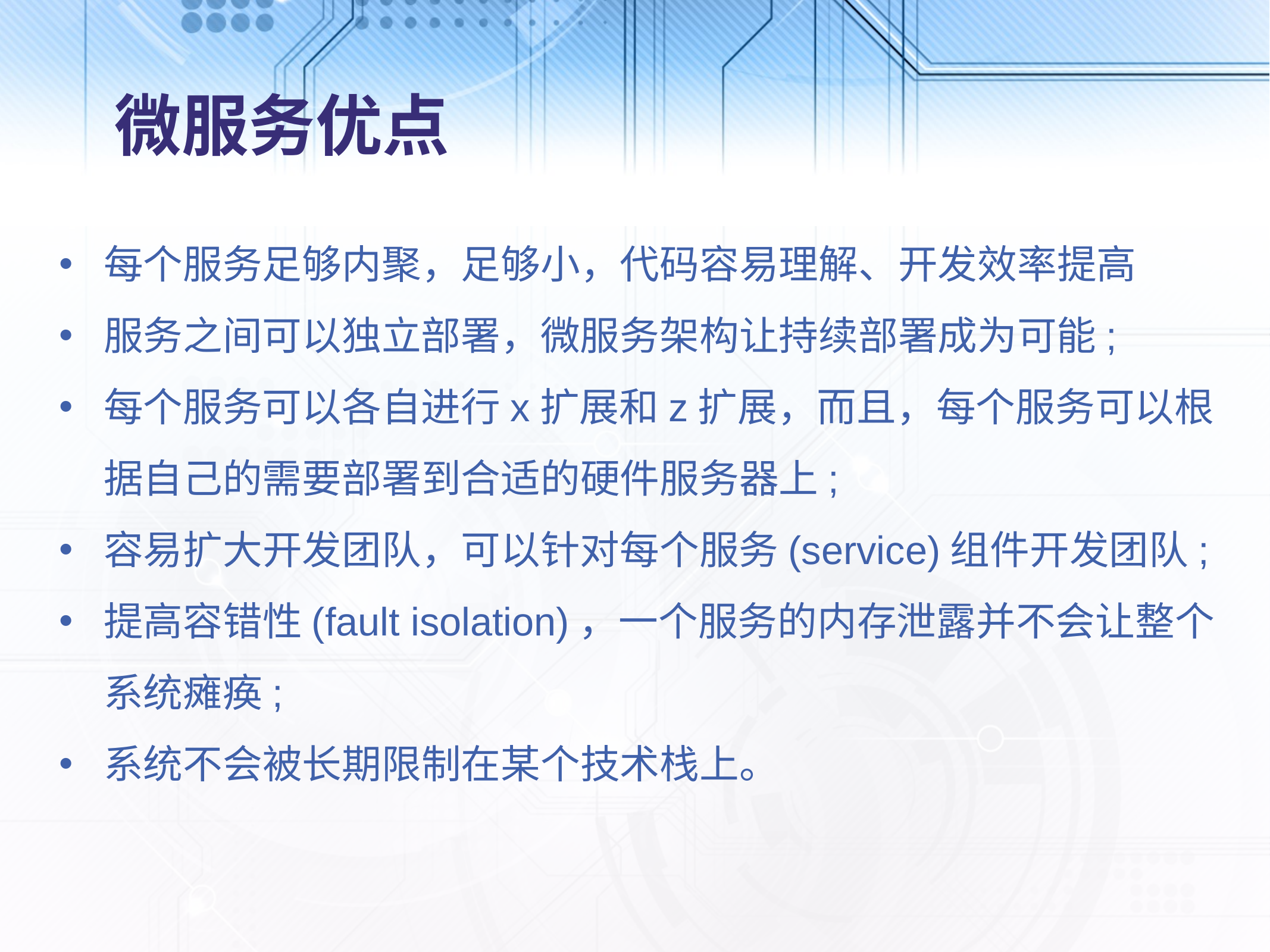

# 微服务优点
每个服务足够内聚，足够小，代码容易理解、开发效率提高
服务之间可以独立部署，微服务架构让持续部署成为可能;
每个服务可以各自进行x扩展和z扩展，而且，每个服务可以根据自己的需要部署到合适的硬件服务器上;
容易扩大开发团队，可以针对每个服务(service)组件开发团队;
提高容错性(fault isolation)，一个服务的内存泄露并不会让整个系统瘫痪;
系统不会被长期限制在某个技术栈上。